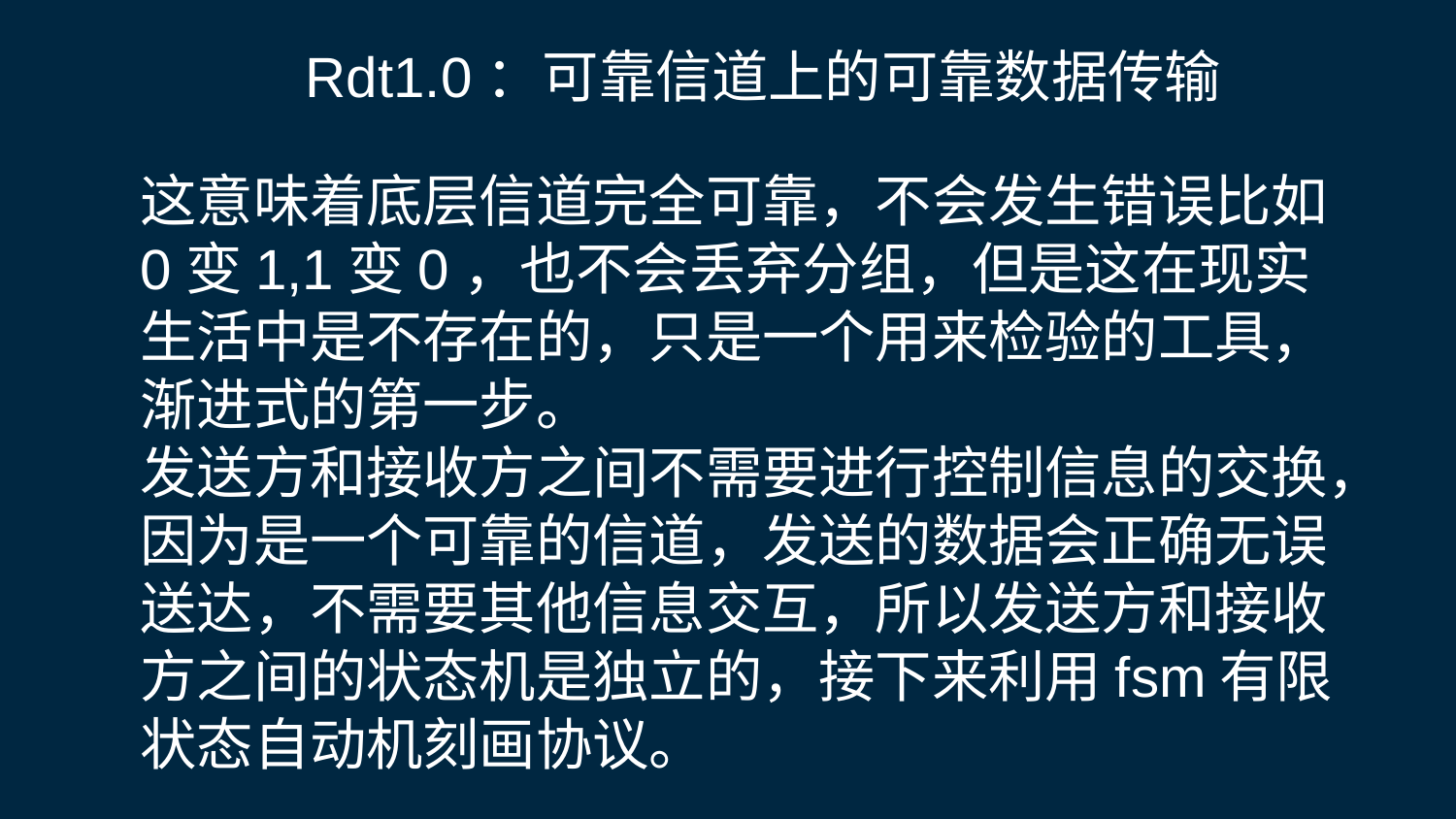

Rdt1.0：可靠信道上的可靠数据传输
这意味着底层信道完全可靠，不会发生错误比如0变1,1变0，也不会丢弃分组，但是这在现实生活中是不存在的，只是一个用来检验的工具，渐进式的第一步。
发送方和接收方之间不需要进行控制信息的交换，因为是一个可靠的信道，发送的数据会正确无误送达，不需要其他信息交互，所以发送方和接收方之间的状态机是独立的，接下来利用fsm有限状态自动机刻画协议。